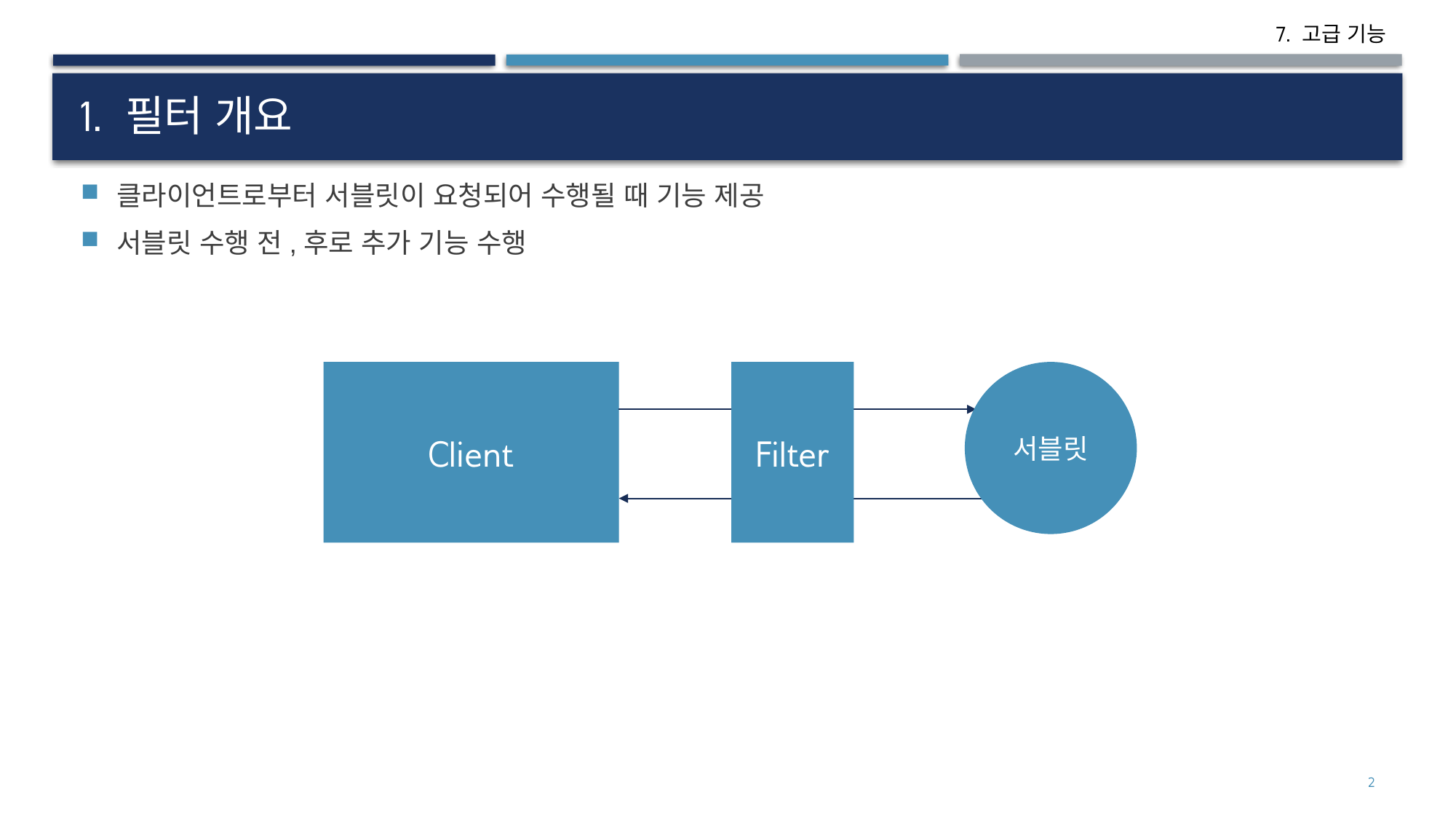

# 1. 필터 개요
클라이언트로부터 서블릿이 요청되어 수행될 때 기능 제공
서블릿 수행 전,후로 추가 기능 수행

Filter
서블릿
Client
2